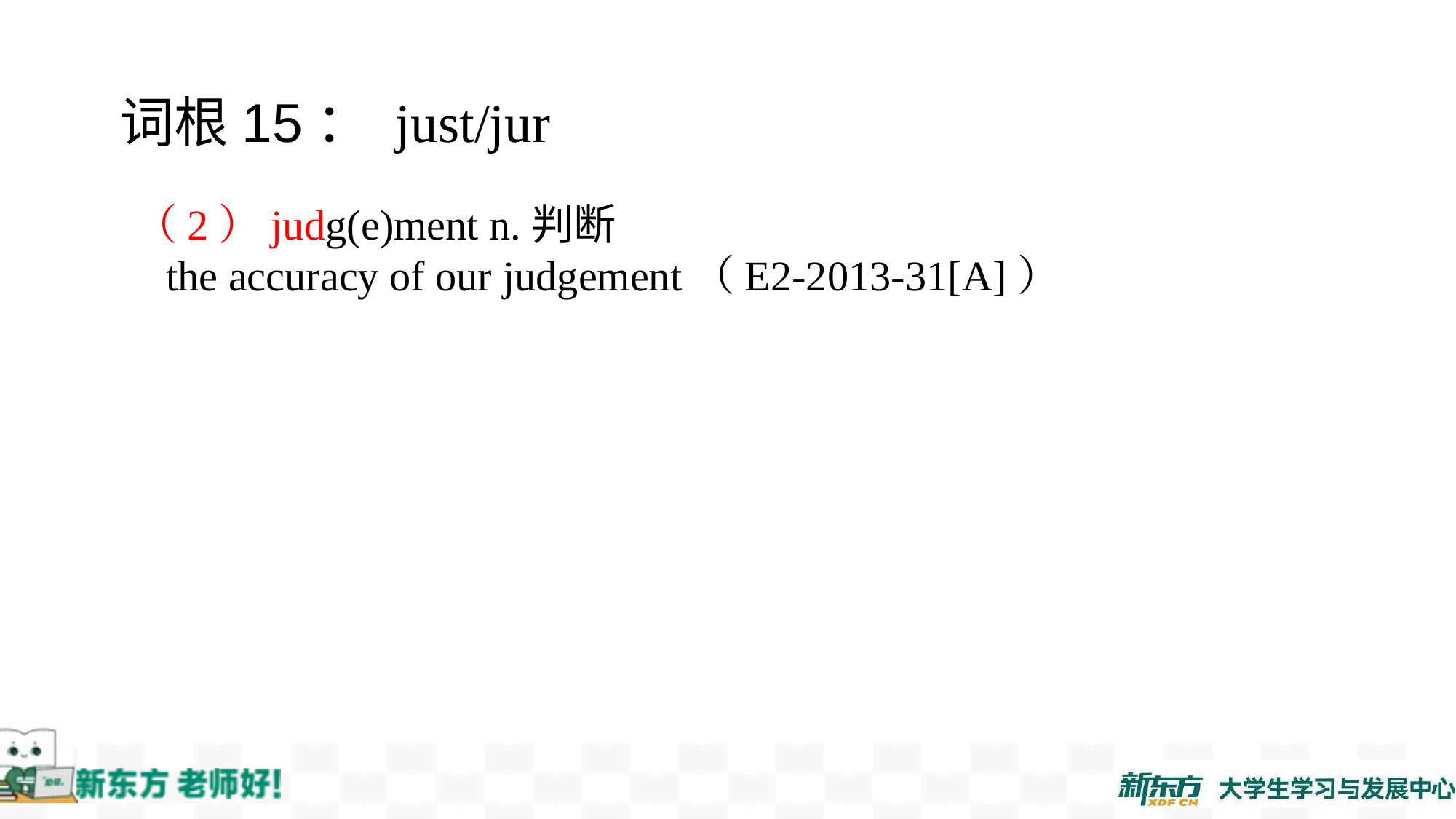

词根15： just/jur

（2）judg(e)ment n.判断
   the accuracy of our judgement（E2-2013-31[A]）